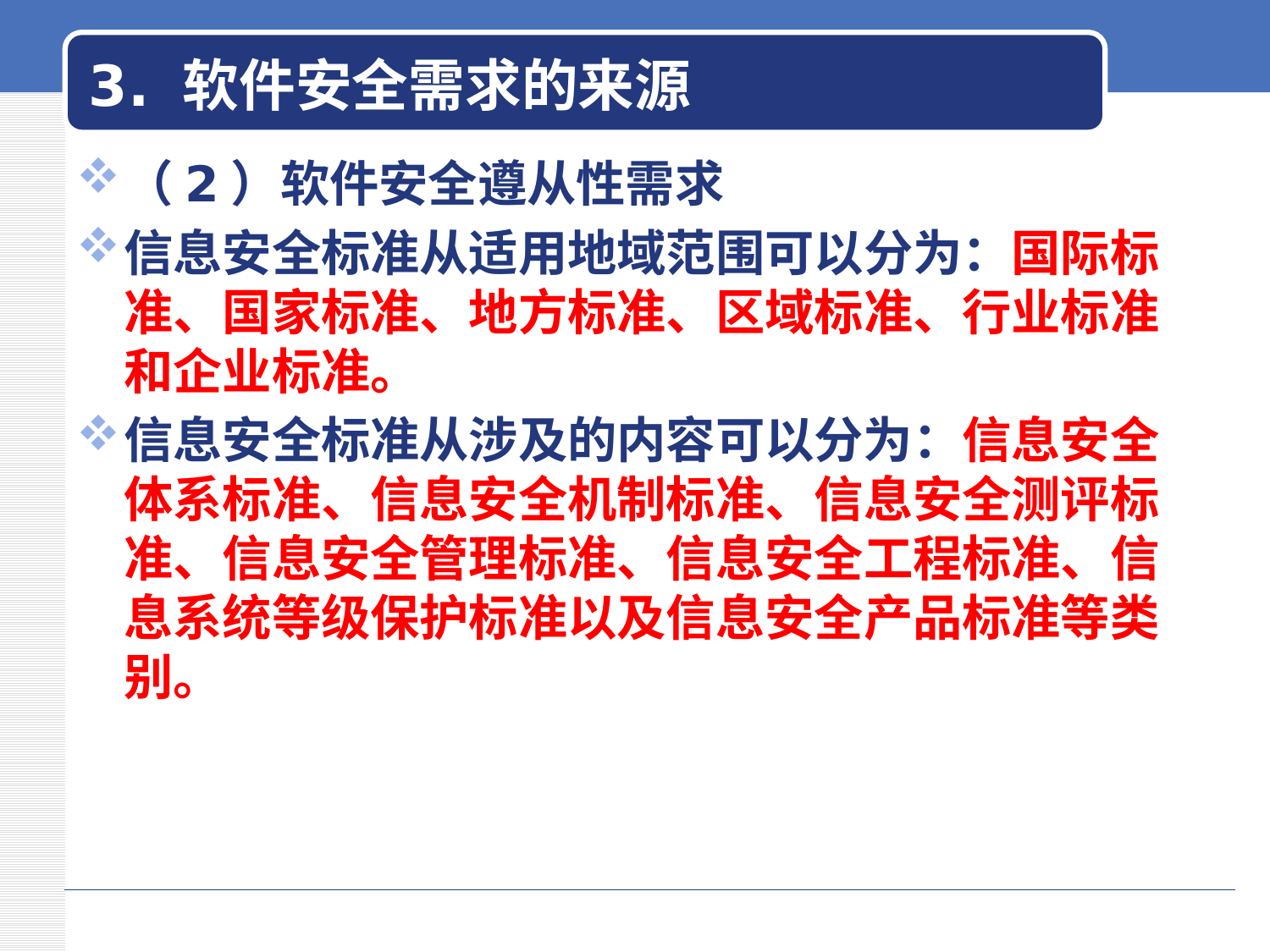

# 3. 软件安全需求的来源
（2）软件安全遵从性需求
信息安全标准从适用地域范围可以分为：国际标准、国家标准、地方标准、区域标准、行业标准和企业标准。
信息安全标准从涉及的内容可以分为：信息安全体系标准、信息安全机制标准、信息安全测评标准、信息安全管理标准、信息安全工程标准、信息系统等级保护标准以及信息安全产品标准等类别。